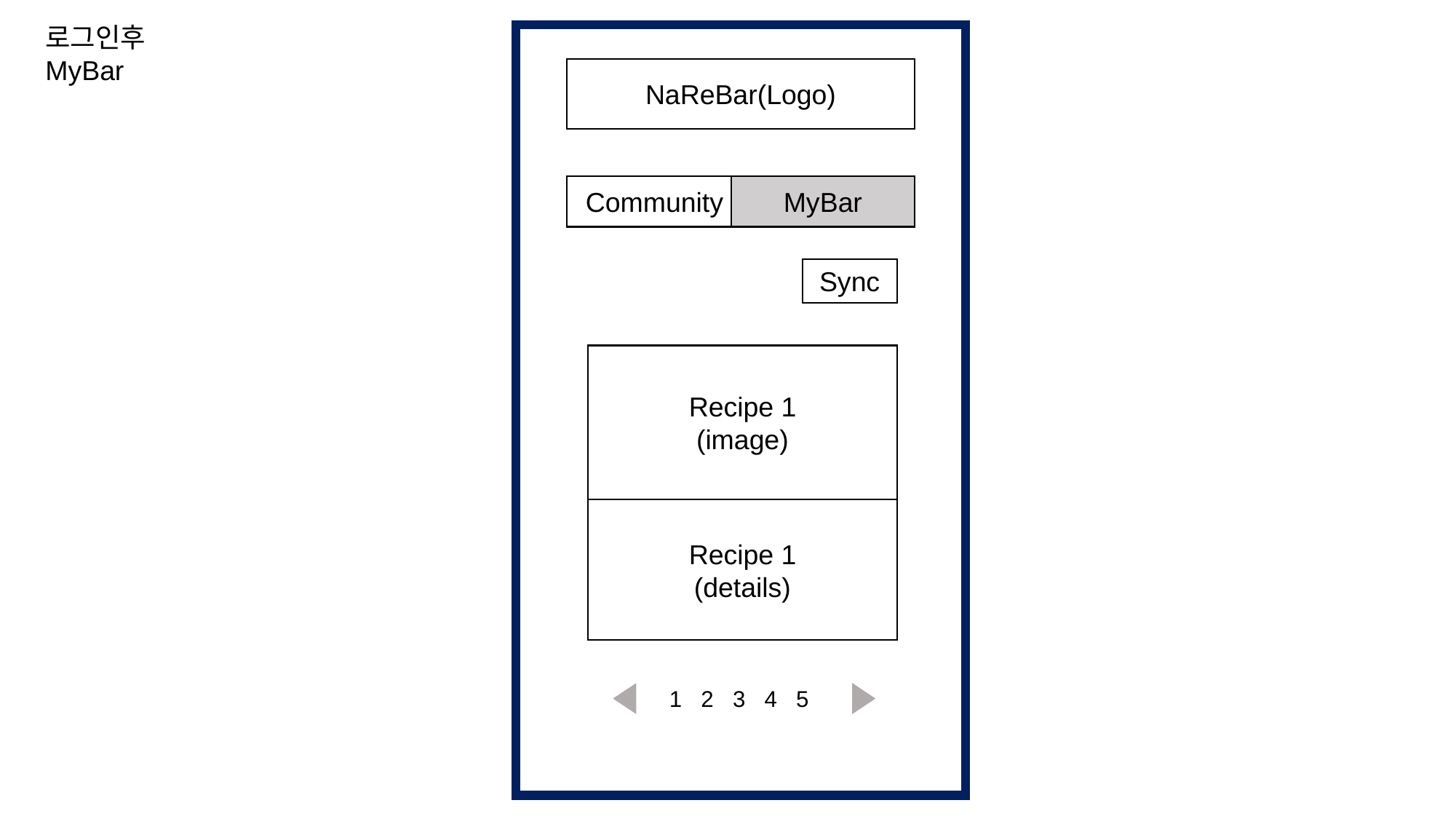

로그인후
MyBar
NaReBar(Logo)
MyBar
Community

Sync
Recipe 1
(image)
Recipe 1
(details)
1   2   3   4   5